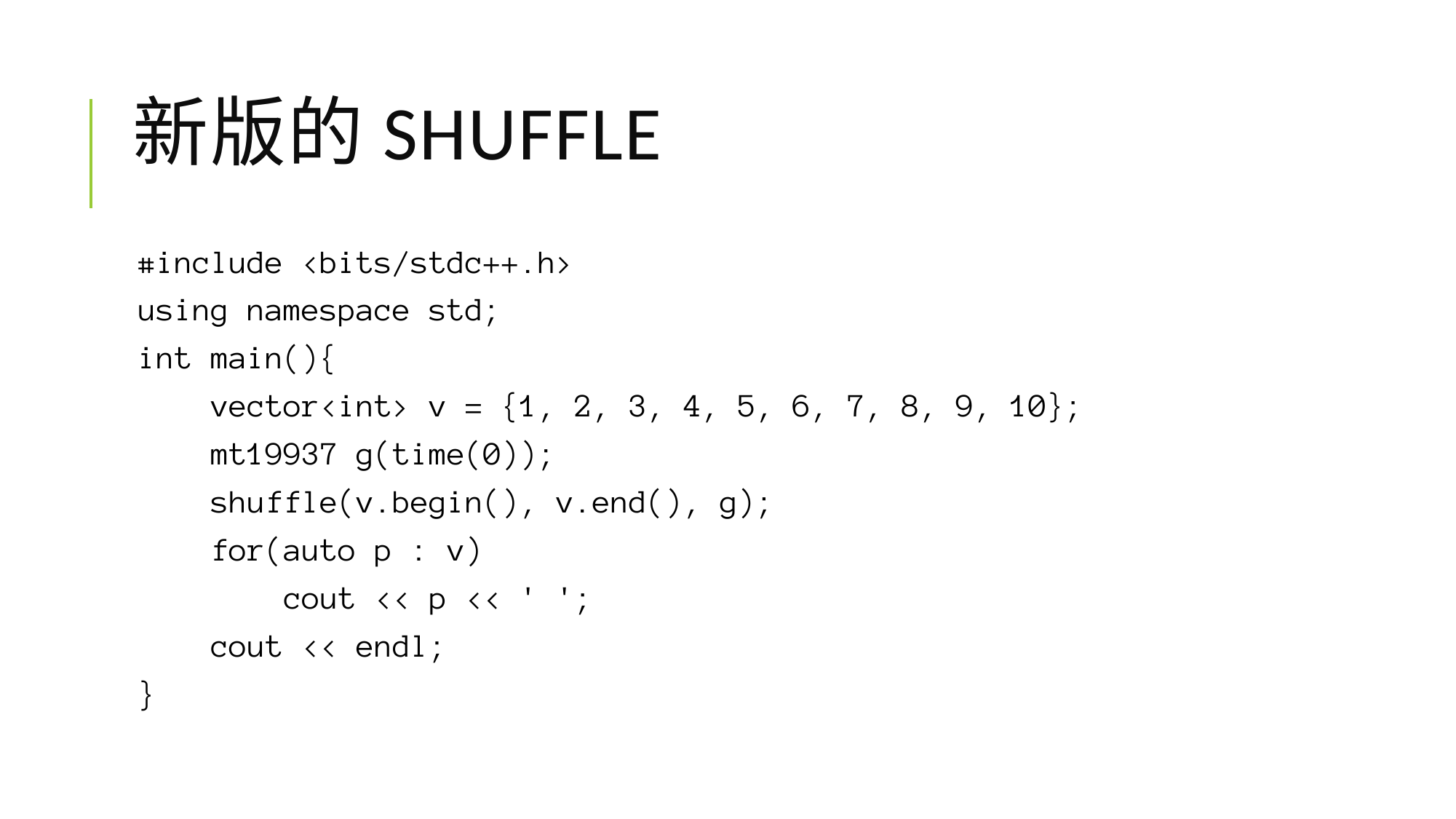

# 新版的shuffle
#include <bits/stdc++.h>
using namespace std;
int main(){
    vector<int> v = {1, 2, 3, 4, 5, 6, 7, 8, 9, 10};
    mt19937 g(time(0));
    shuffle(v.begin(), v.end(), g);
    for(auto p : v)
        cout << p << ' ';
    cout << endl;
}